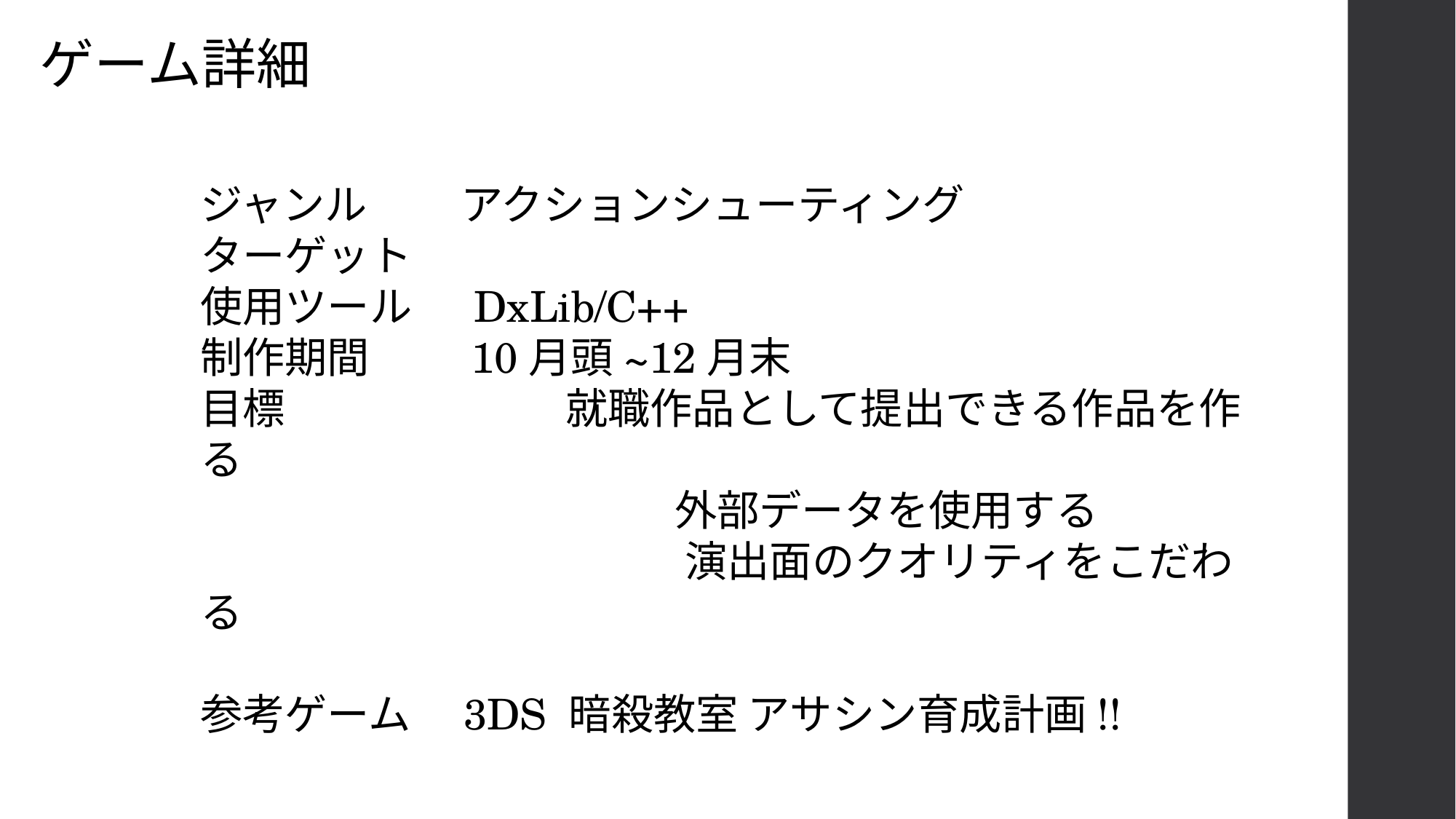

ゲーム詳細
ジャンル	　アクションシューティング
ターゲット
使用ツール　 DxLib/C++
制作期間	　10月頭~12月末
目標		　	    就職作品として提出できる作品を作る
	　	　		    外部データを使用する
		  		    演出面のクオリティをこだわる

参考ゲーム　3DS 暗殺教室 アサシン育成計画!!